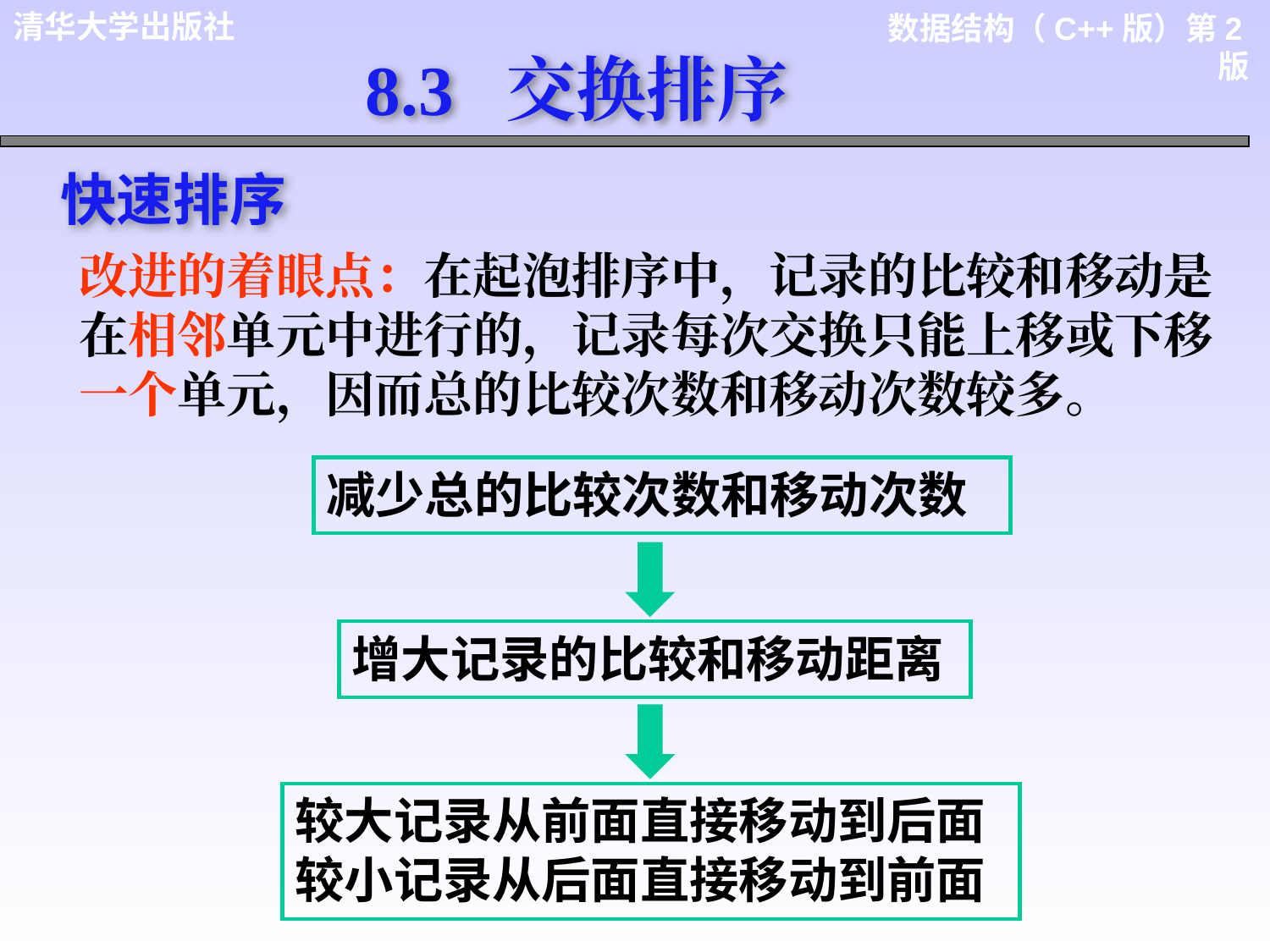

8.3  交换排序
快速排序
改进的着眼点：在起泡排序中，记录的比较和移动是在相邻单元中进行的，记录每次交换只能上移或下移一个单元，因而总的比较次数和移动次数较多。
减少总的比较次数和移动次数

增大记录的比较和移动距离

较大记录从前面直接移动到后面
较小记录从后面直接移动到前面